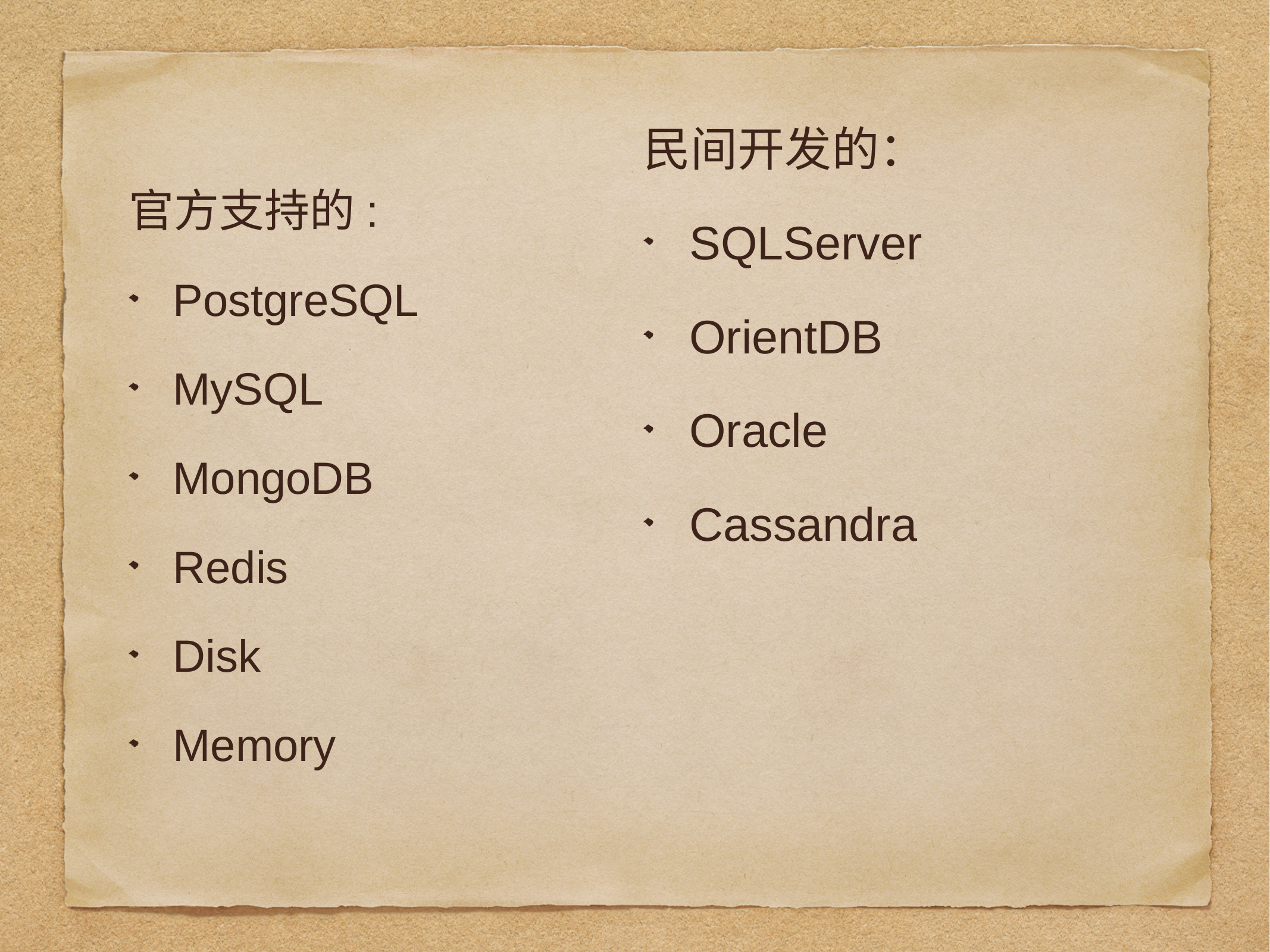

官方支持的:
PostgreSQL
MySQL
MongoDB
Redis
Disk
Memory
民间开发的：
SQLServer
OrientDB
Oracle
Cassandra